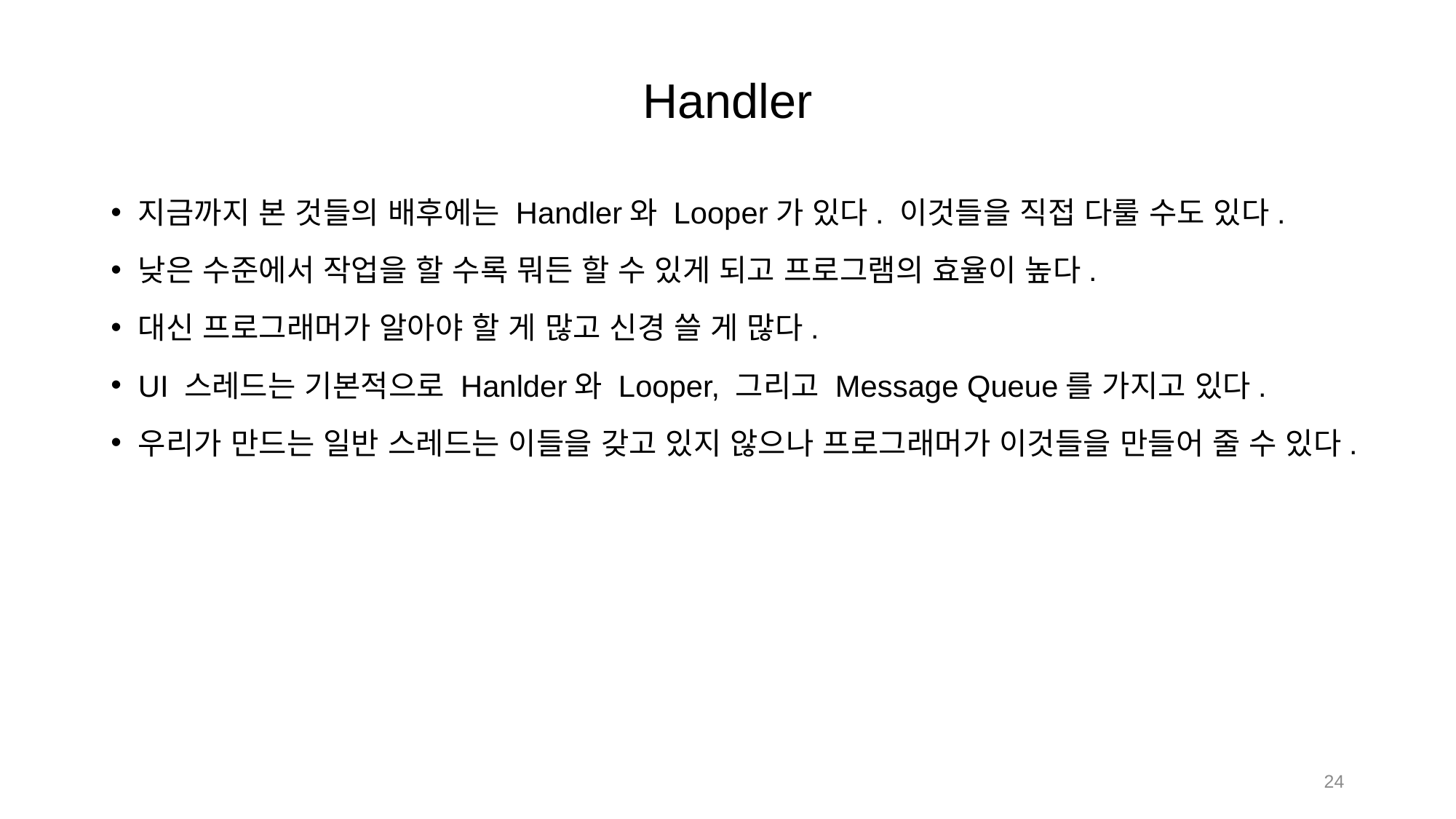

# Handler
지금까지 본 것들의 배후에는 Handler와 Looper가 있다. 이것들을 직접 다룰 수도 있다.
낮은 수준에서 작업을 할 수록 뭐든 할 수 있게 되고 프로그램의 효율이 높다.
대신 프로그래머가 알아야 할 게 많고 신경 쓸 게 많다.
UI 스레드는 기본적으로 Hanlder와 Looper, 그리고 Message Queue를 가지고 있다.
우리가 만드는 일반 스레드는 이들을 갖고 있지 않으나 프로그래머가 이것들을 만들어 줄 수 있다.
24